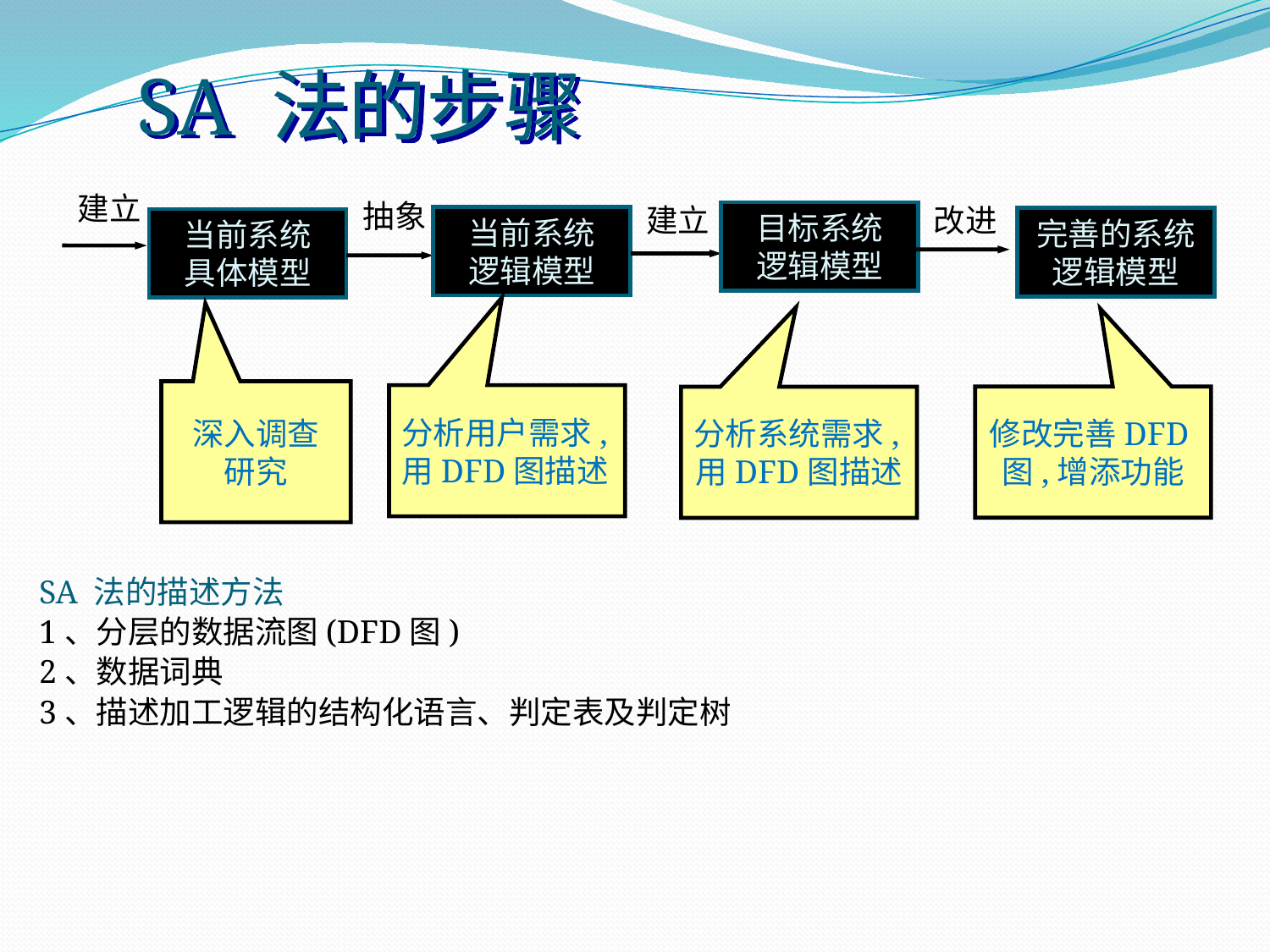

SA 法的步骤
建立
当前系统
具体模型

抽象
当前系统
逻辑模型

建立
目标系统
逻辑模型

改进
完善的系统逻辑模型

深入调查
研究
分析用户需求,用DFD图描述
修改完善DFD图,增添功能
分析系统需求,用DFD图描述
SA 法的描述方法
1、分层的数据流图(DFD图)
2、数据词典
3、描述加工逻辑的结构化语言、判定表及判定树